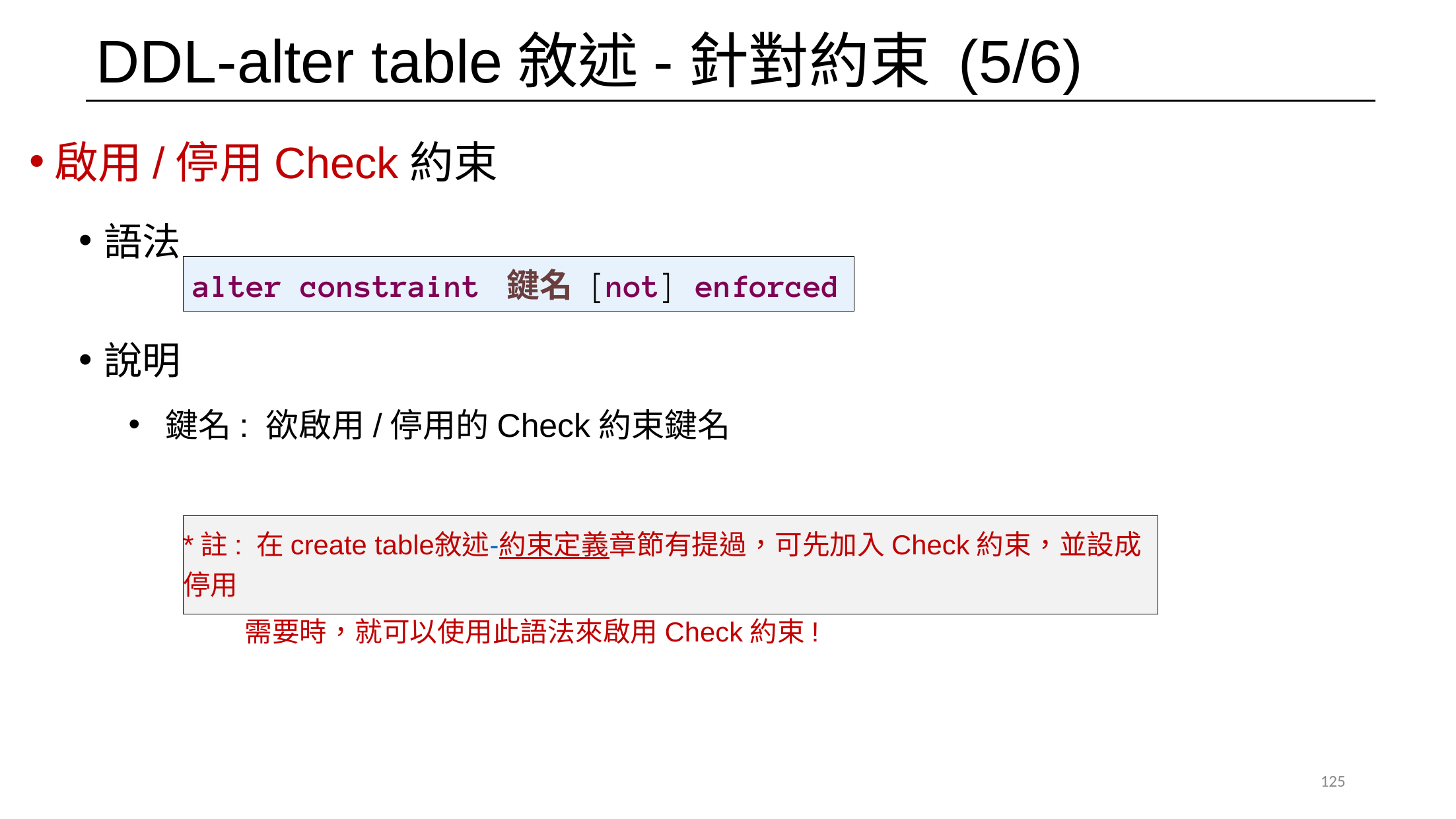

# DDL-alter table敘述-針對約束 (5/6)
啟用/停用Check約束
語法

說明
鍵名: 欲啟用/停用的Check約束鍵名
alter constraint 鍵名 [not] enforced
*註: 在create table敘述-約束定義章節有提過，可先加入Check約束，並設成停用
         需要時，就可以使用此語法來啟用Check約束!
125